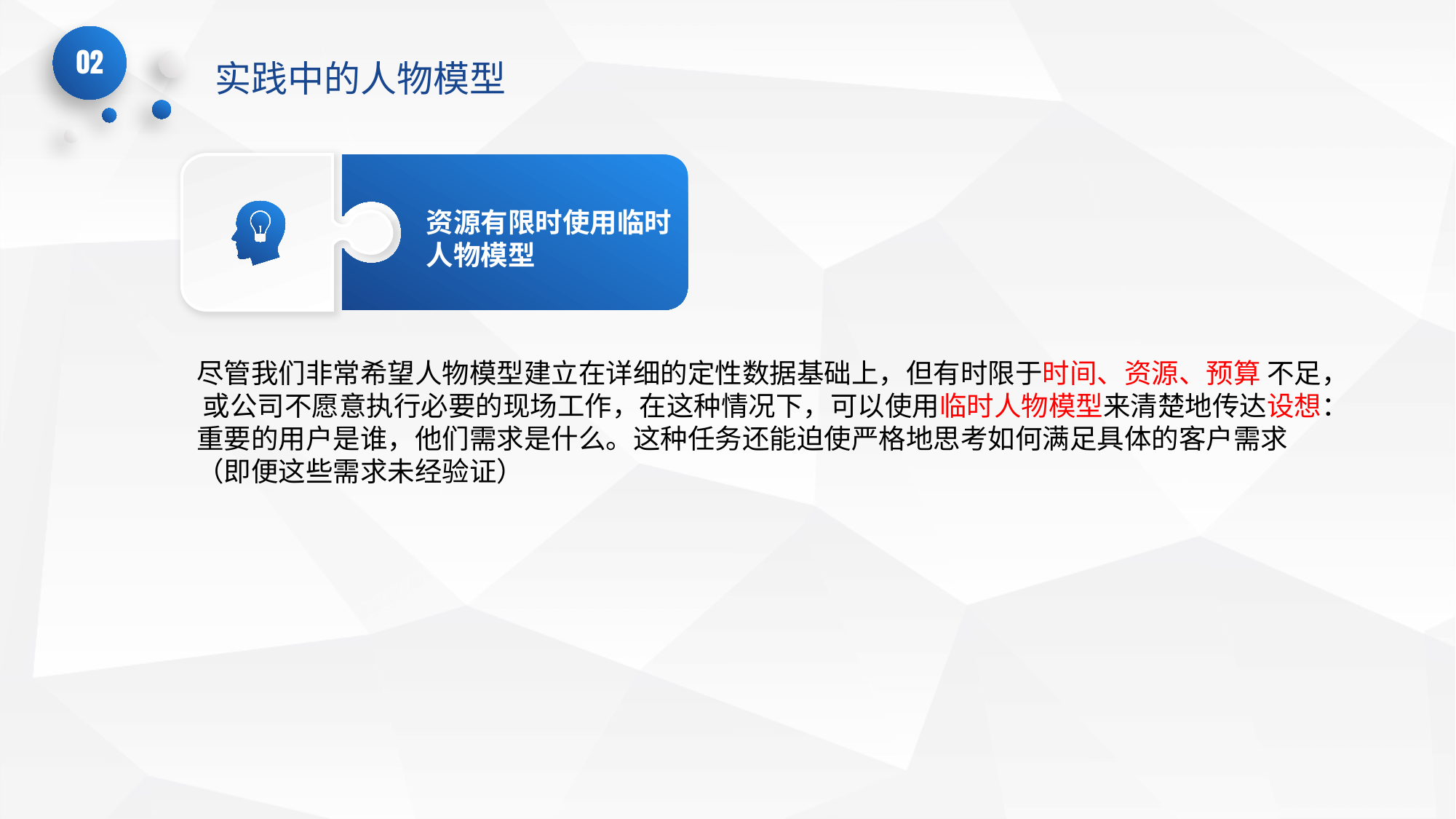

02
实践中的人物模型

资源有限时使用临时人物模型

尽管我们非常希望人物模型建立在详细的定性数据基础上，但有时限于时间、资源、预算 不足， 或公司不愿意执行必要的现场工作，在这种情况下，可以使用临时人物模型来清楚地传达设想：重要的用户是谁，他们需求是什么。这种任务还能迫使严格地思考如何满足具体的客户需求（即便这些需求未经验证）